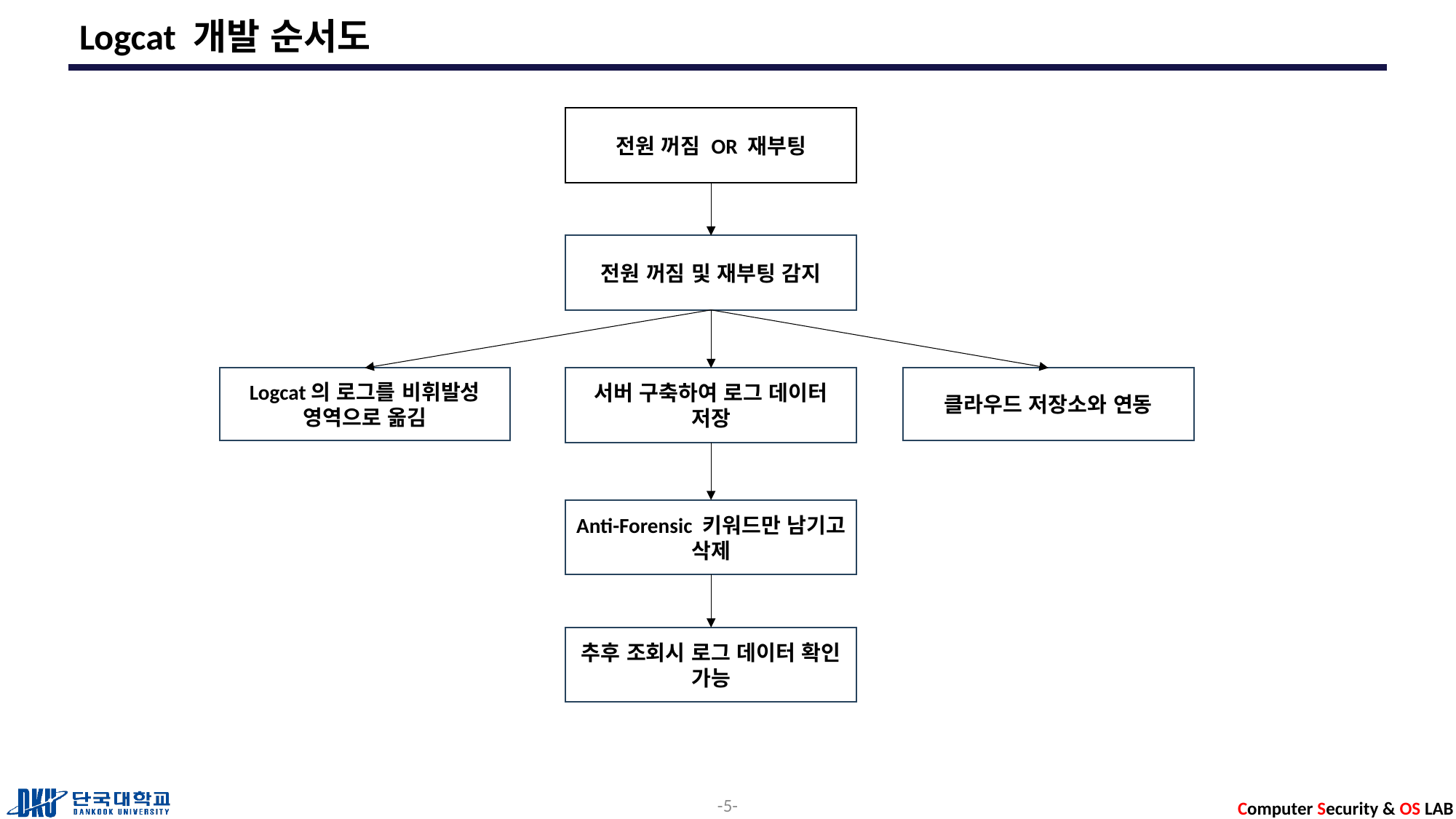

# Logcat 개발 순서도
전원 꺼짐 OR 재부팅
전원 꺼짐 및 재부팅 감지
서버 구축하여 로그 데이터 저장
Logcat의 로그를 비휘발성 영역으로 옮김
클라우드 저장소와 연동
Anti-Forensic 키워드만 남기고 삭제
추후 조회시 로그 데이터 확인 가능
5